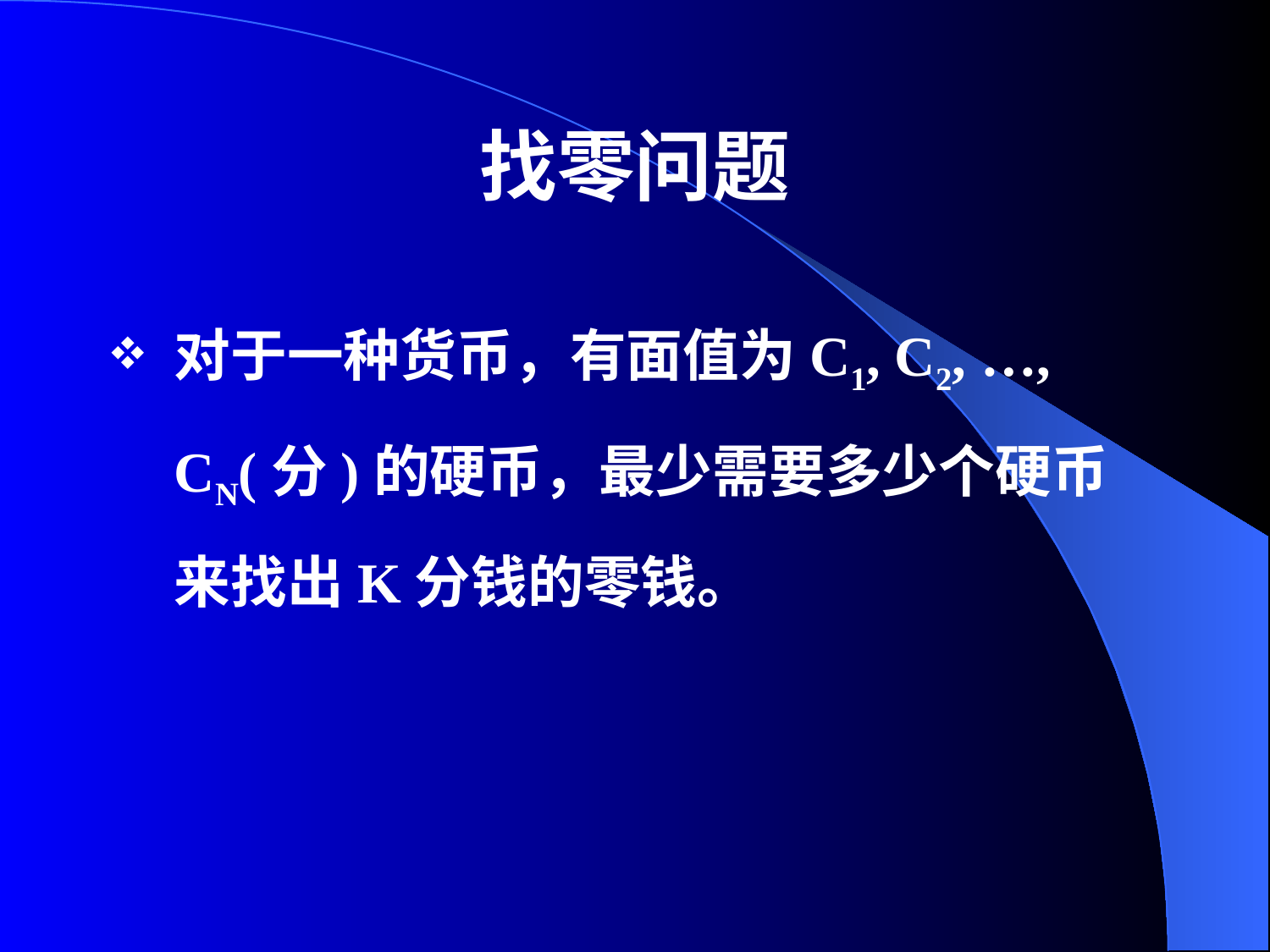

# 找零问题
对于一种货币，有面值为C1, C2, …, CN(分)的硬币，最少需要多少个硬币来找出K分钱的零钱。